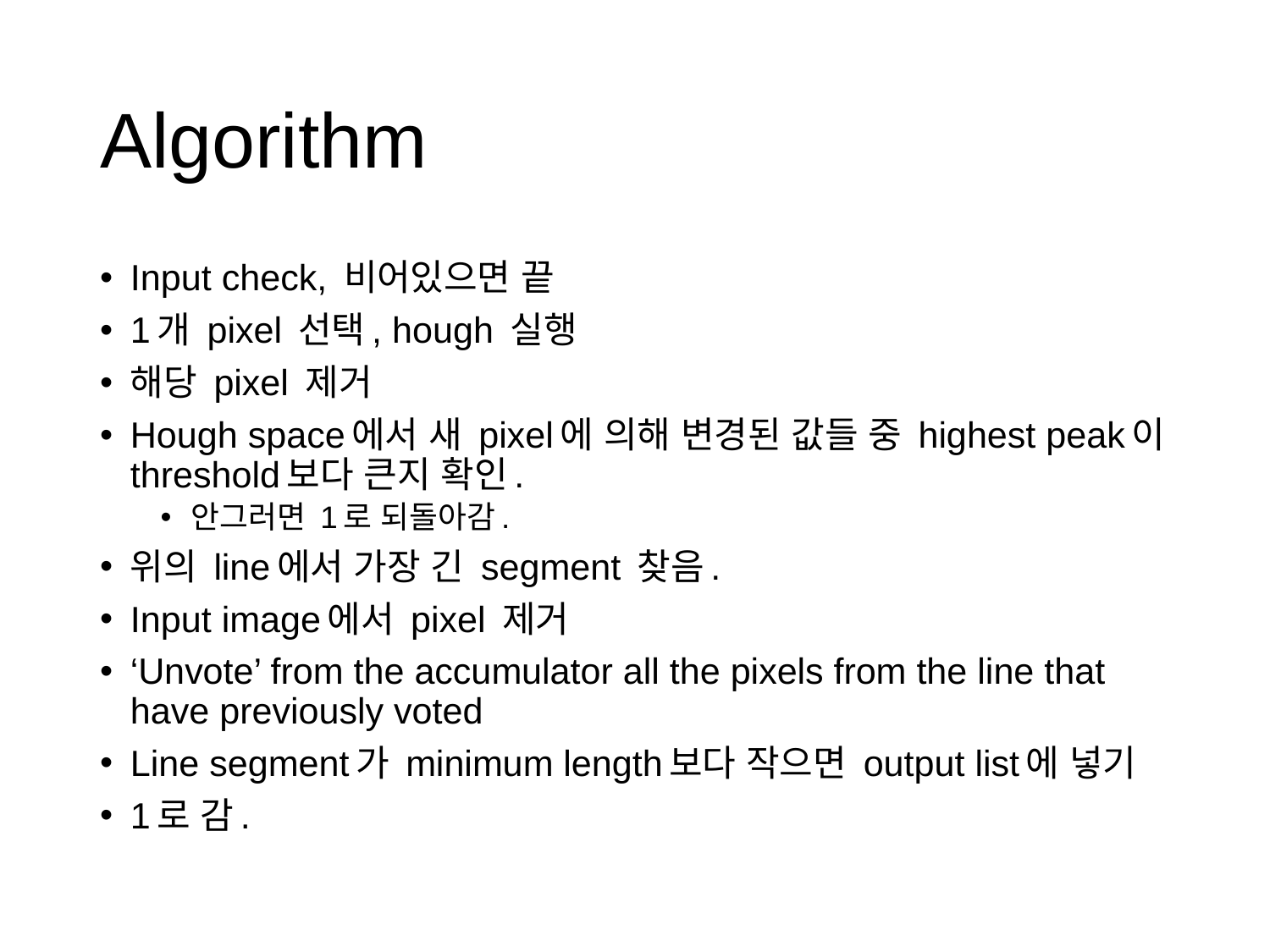

# Algorithm
Input check, 비어있으면 끝
1개 pixel 선택, hough 실행
해당 pixel 제거
Hough space에서 새 pixel에 의해 변경된 값들 중 highest peak이 threshold보다 큰지 확인.
안그러면 1로 되돌아감.
위의 line에서 가장 긴 segment 찾음.
Input image에서 pixel 제거
‘Unvote’ from the accumulator all the pixels from the line that have previously voted
Line segment가 minimum length보다 작으면 output list에 넣기
1로 감.